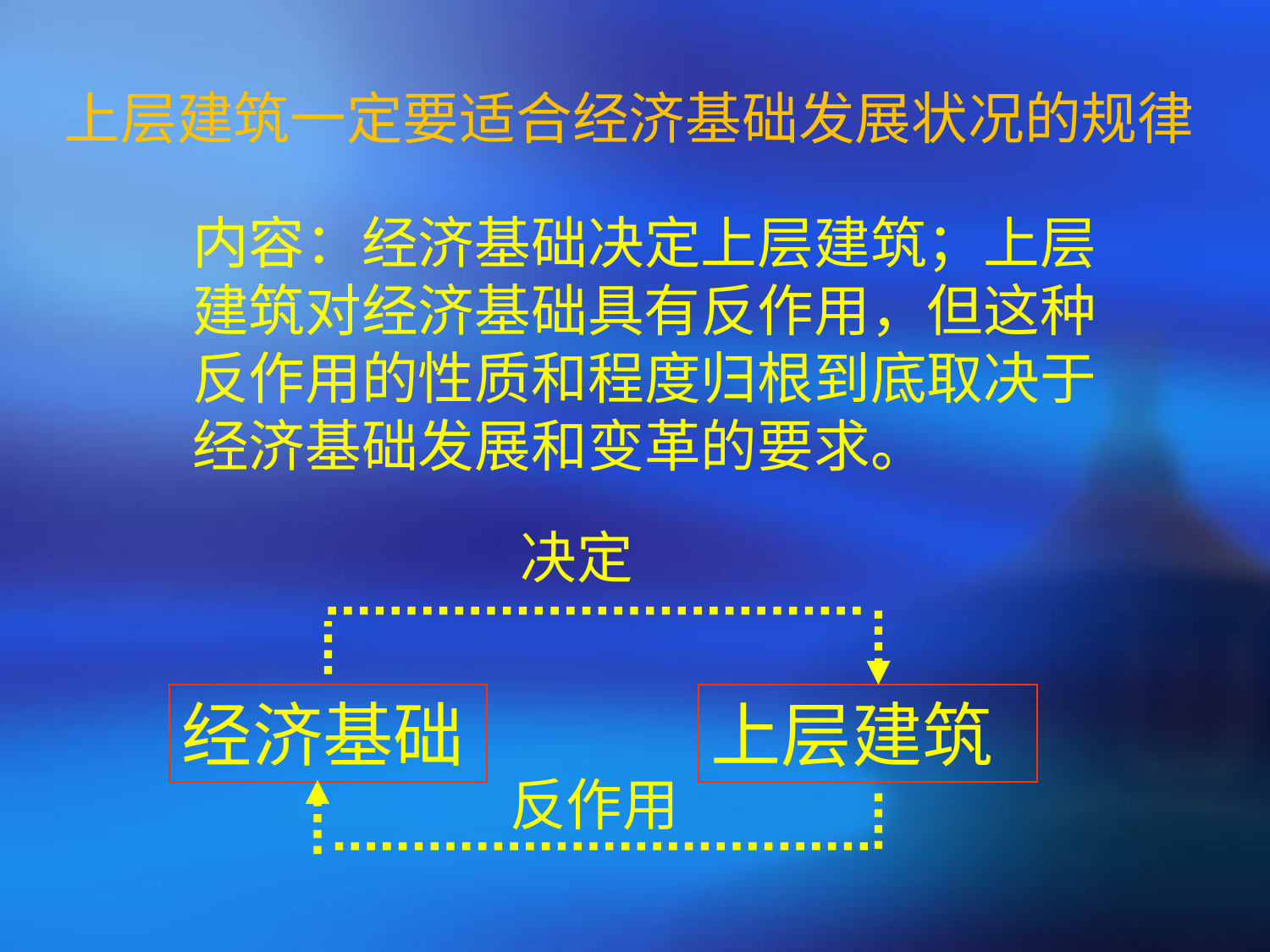

上层建筑一定要适合经济基础发展状况的规律
内容：经济基础决定上层建筑；上层建筑对经济基础具有反作用，但这种反作用的性质和程度归根到底取决于经济基础发展和变革的要求。
决定

经济基础
上层建筑
反作用